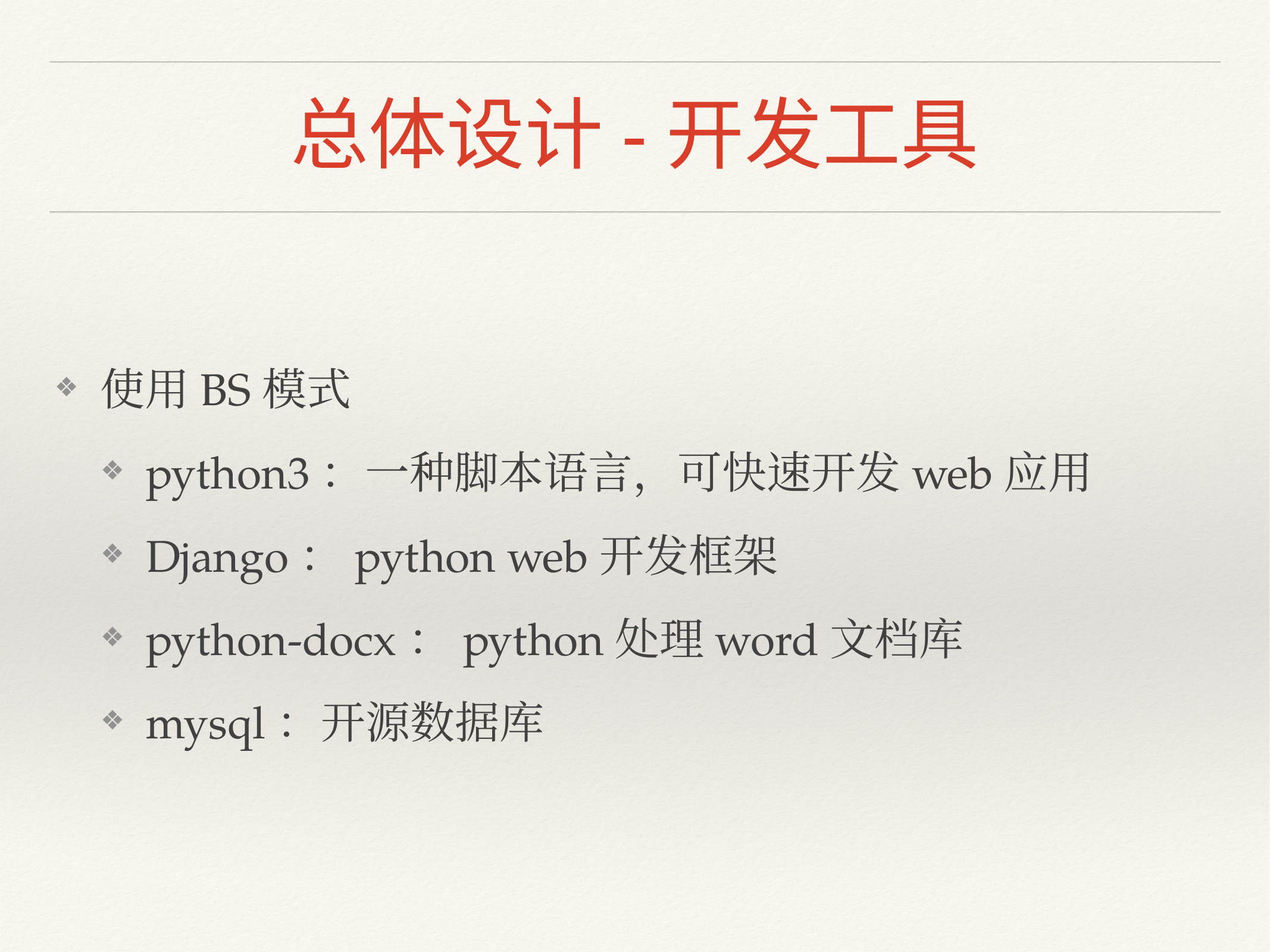

# 总体设计-开发工具
使用BS模式
python3：一种脚本语言，可快速开发web应用
Django：python web开发框架
python-docx：python处理word文档库
mysql：开源数据库